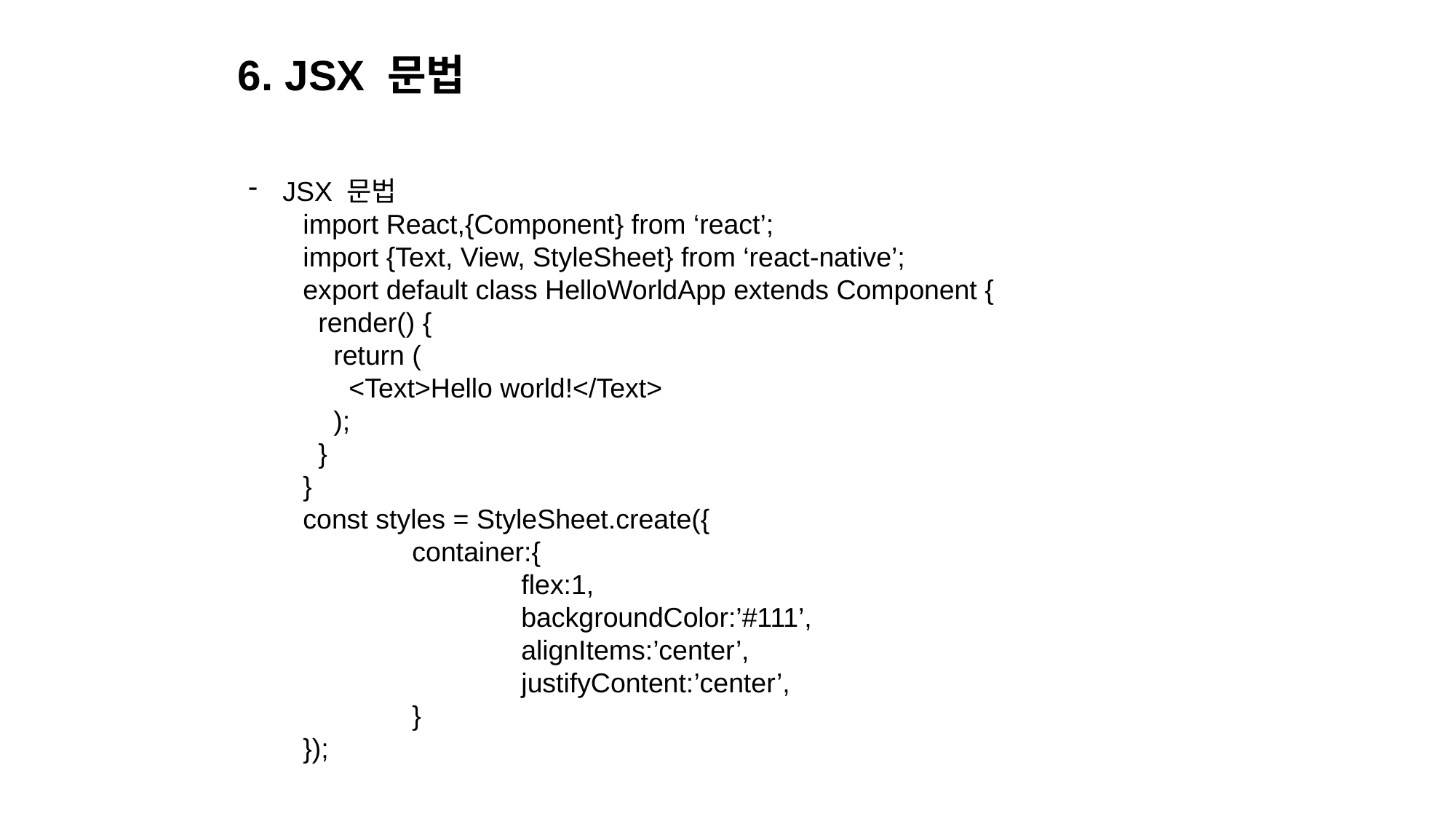

6. JSX 문법
JSX 문법
import React,{Component} from ‘react’;
import {Text, View, StyleSheet} from ‘react-native’;
export default class HelloWorldApp extends Component {
  render() {
    return (
      <Text>Hello world!</Text>
    );
  }
}
const styles = StyleSheet.create({
	container:{
		flex:1,
		backgroundColor:’#111’,
		alignItems:’center’,
		justifyContent:’center’,
	}
});